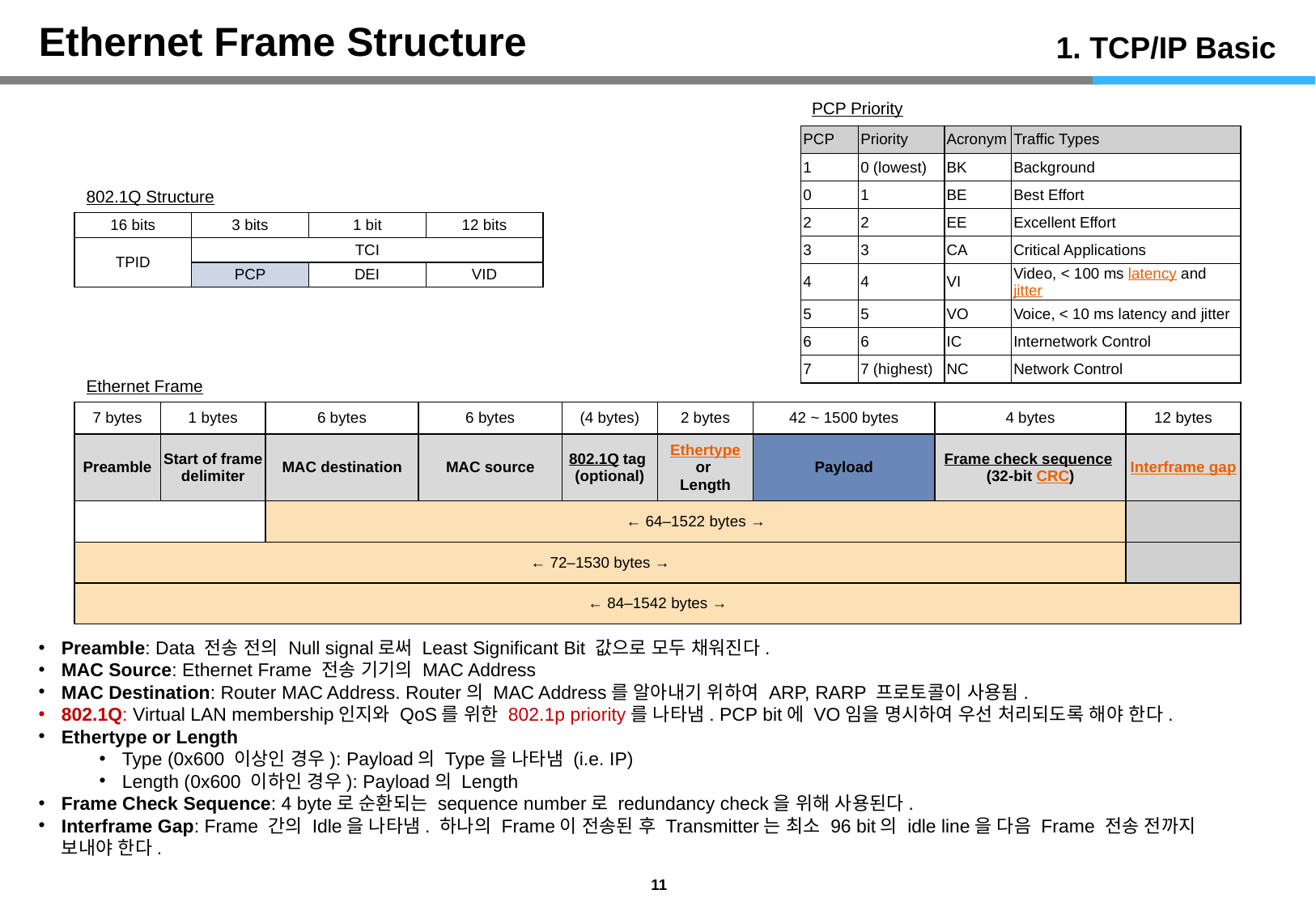

# Ethernet Frame Structure
1. TCP/IP Basic
PCP Priority
| PCP | Priority | Acronym | Traffic Types |
| --- | --- | --- | --- |
| 1 | 0 (lowest) | BK | Background |
| 0 | 1 | BE | Best Effort |
| 2 | 2 | EE | Excellent Effort |
| 3 | 3 | CA | Critical Applications |
| 4 | 4 | VI | Video, < 100 ms latency and jitter |
| 5 | 5 | VO | Voice, < 10 ms latency and jitter |
| 6 | 6 | IC | Internetwork Control |
| 7 | 7 (highest) | NC | Network Control |
802.1Q Structure
| 16 bits | 3 bits | 1 bit | 12 bits |
| --- | --- | --- | --- |
| TPID | TCI |  |  |
|  | PCP | DEI | VID |
Ethernet Frame
| 7 bytes | 1 bytes | 6 bytes | 6 bytes | (4 bytes) | 2 bytes | 42 ~ 1500 bytes | 4 bytes | 12 bytes |
| --- | --- | --- | --- | --- | --- | --- | --- | --- |
| Preamble | Start of frame delimiter | MAC destination | MAC source | 802.1Q tag (optional) | Ethertype or Length | Payload | Frame check sequence (32‑bit CRC) | Interframe gap |
|  |  | ← 64–1522 bytes → |  |  |  |  |  |  |
| ← 72–1530 bytes → |  |  |  |  |  |  |  |  |
| ← 84–1542 bytes → |  |  |  |  |  |  |  |  |
Preamble: Data 전송 전의 Null signal로써 Least Significant Bit 값으로 모두 채워진다.
MAC Source: Ethernet Frame 전송 기기의 MAC Address
MAC Destination: Router MAC Address. Router의 MAC Address를 알아내기 위하여 ARP, RARP 프로토콜이 사용됨.
802.1Q: Virtual LAN membership인지와 QoS를 위한 802.1p priority를 나타냄. PCP bit에 VO임을 명시하여 우선 처리되도록 해야 한다.
Ethertype or Length
Type (0x600 이상인 경우): Payload의 Type을 나타냄 (i.e. IP)
Length (0x600 이하인 경우): Payload의 Length
Frame Check Sequence: 4 byte로 순환되는 sequence number로 redundancy check을 위해 사용된다.
Interframe Gap: Frame 간의 Idle을 나타냄. 하나의 Frame이 전송된 후 Transmitter는 최소 96 bit의 idle line을 다음 Frame 전송 전까지 보내야 한다.